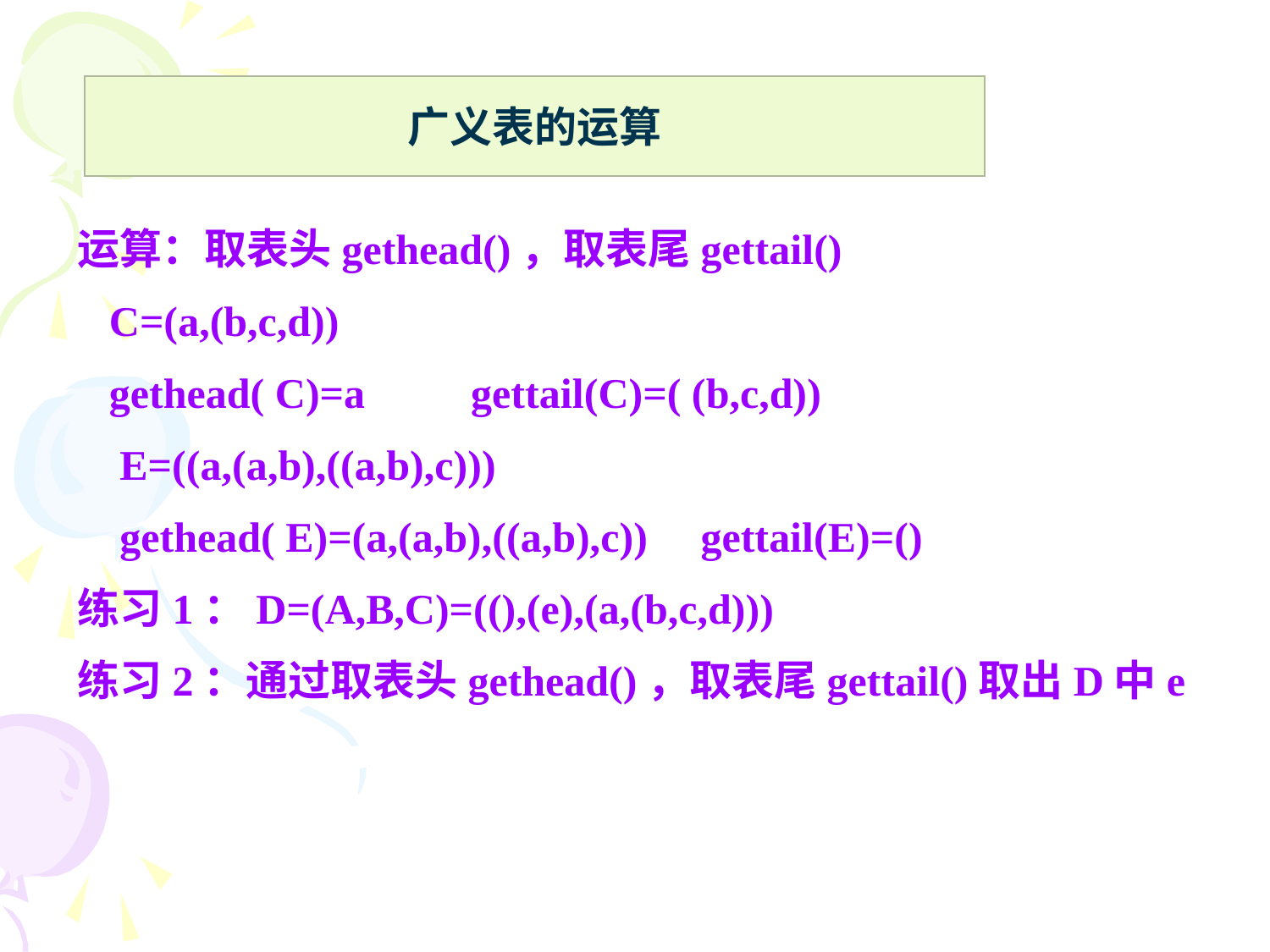

广义表的运算
运算：取表头gethead()，取表尾gettail()
   C=(a,(b,c,d))
   gethead( C)=a          gettail(C)=( (b,c,d))
    E=((a,(a,b),((a,b),c)))
    gethead( E)=(a,(a,b),((a,b),c))     gettail(E)=()
练习1：D=(A,B,C)=((),(e),(a,(b,c,d)))
练习2：通过取表头gethead()，取表尾gettail()取出D中e